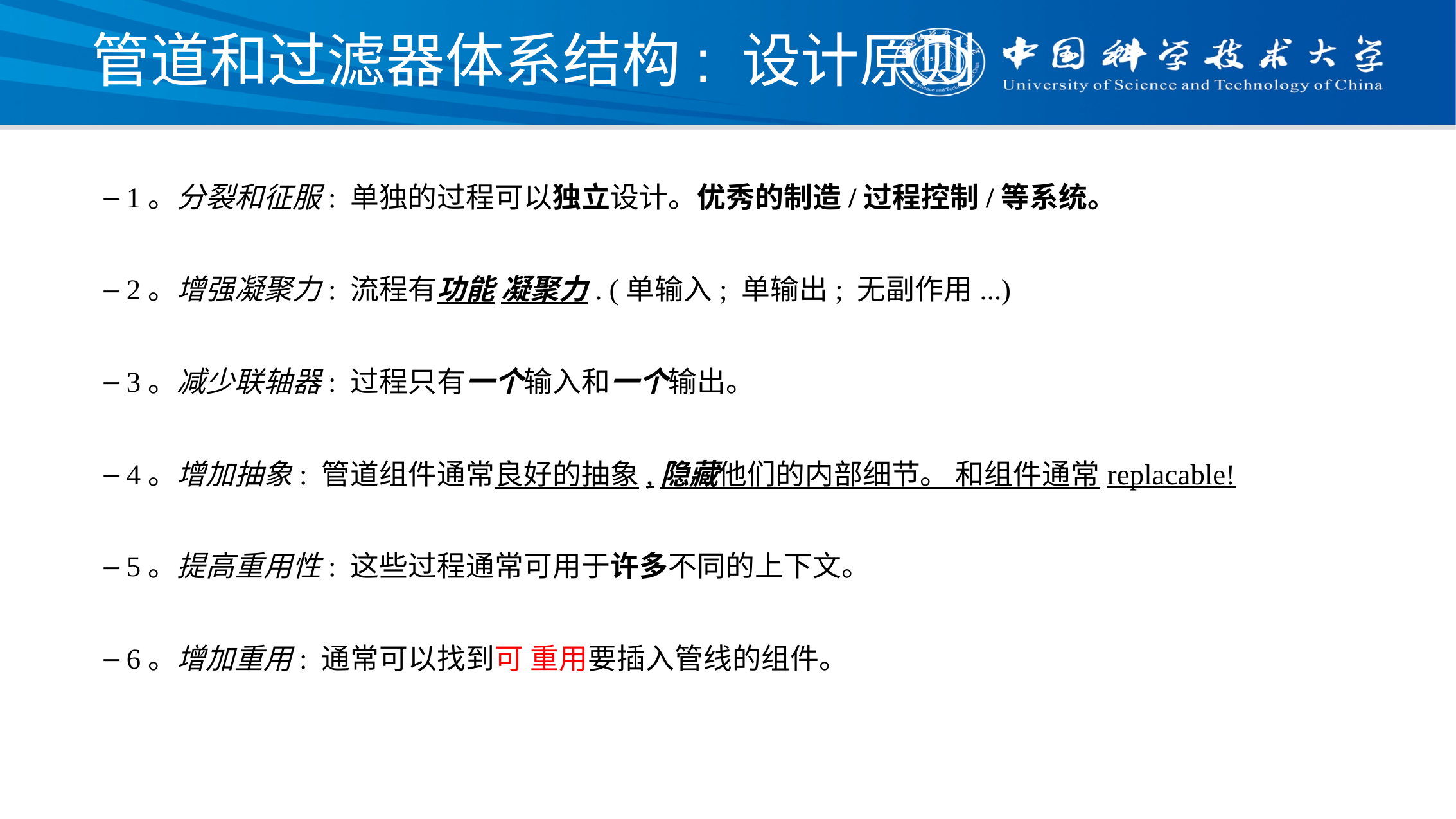

# 管道和过滤器体系结构: 设计原则
1。分裂和征服: 单独的过程可以独立设计。优秀的制造/过程控制/等系统。

2。增强凝聚力: 流程有功能 凝聚力. (单输入; 单输出; 无副作用...)

3。减少联轴器: 过程只有一个输入和一个输出。

4。增加抽象: 管道组件通常良好的抽象,隐藏他们的内部细节。 和组件通常replacable!

5。提高重用性: 这些过程通常可用于许多不同的上下文。

6。增加重用: 通常可以找到可 重用要插入管线的组件。